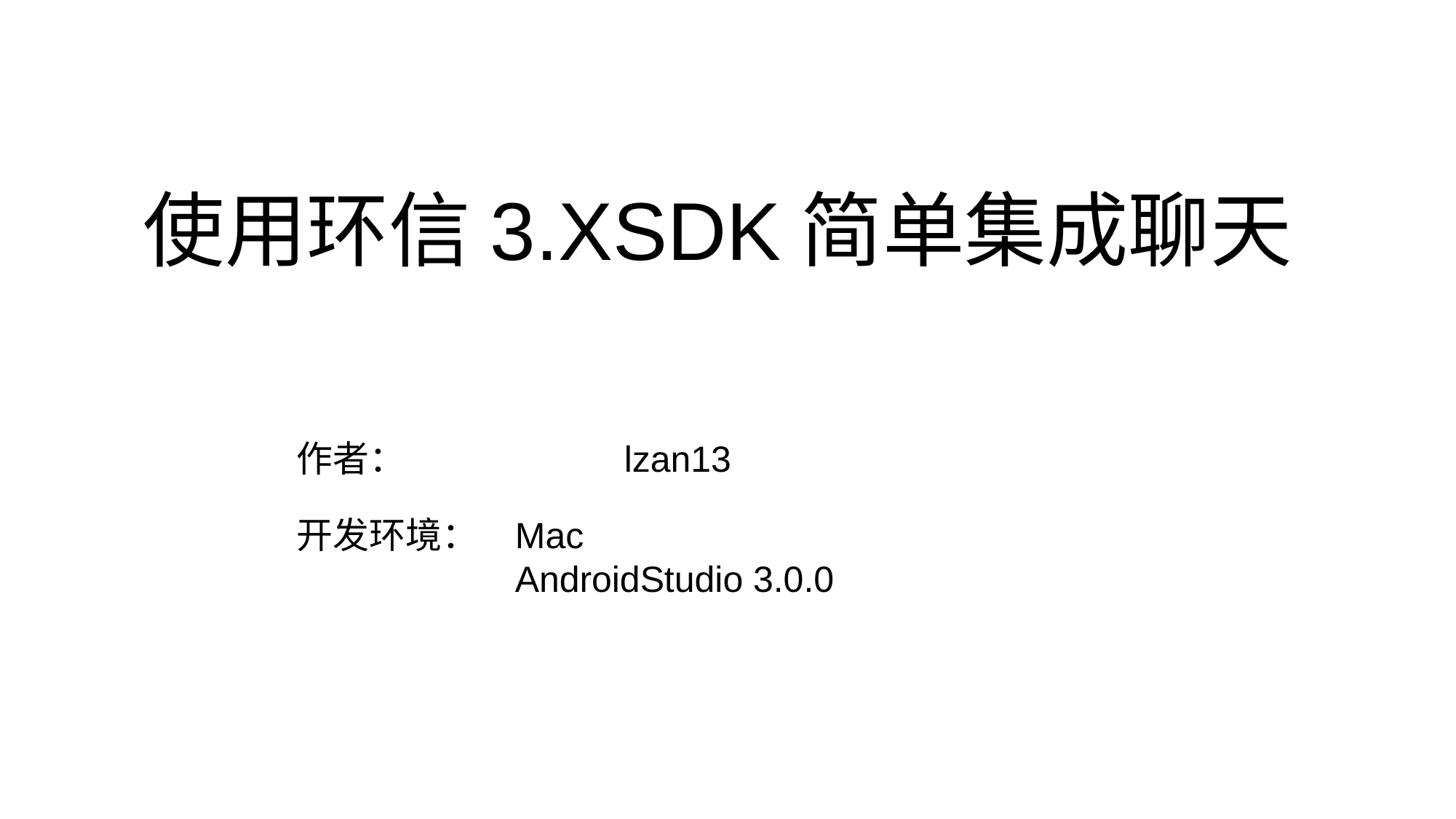

使用环信3.XSDK简单集成聊天
作者：		lzan13

开发环境：	Mac						AndroidStudio 3.0.0